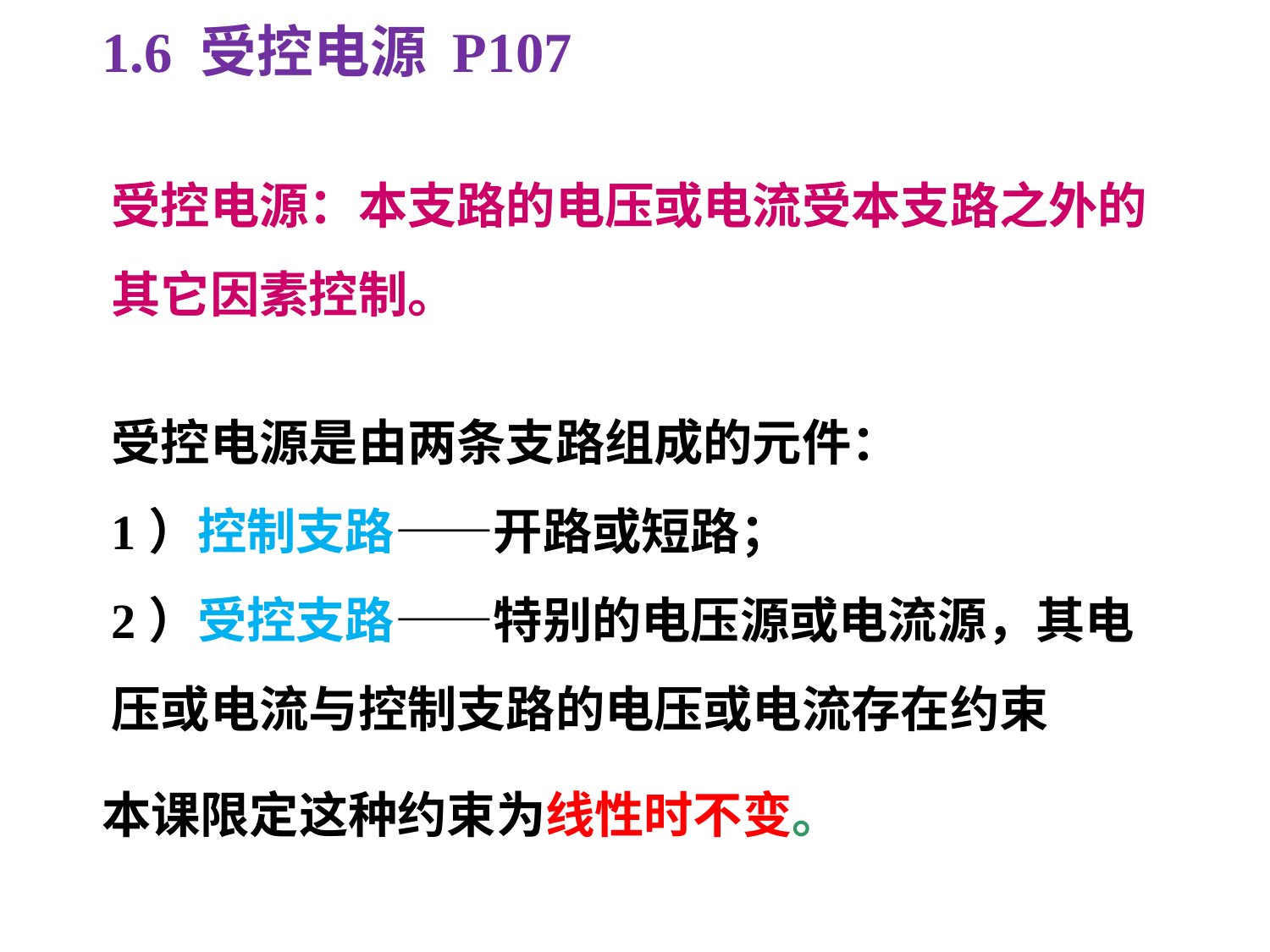

1.6 受控电源 P107
受控电源：本支路的电压或电流受本支路之外的其它因素控制。

受控电源是由两条支路组成的元件：
1）控制支路——开路或短路；
2）受控支路——特别的电压源或电流源，其电压或电流与控制支路的电压或电流存在约束
本课限定这种约束为线性时不变。